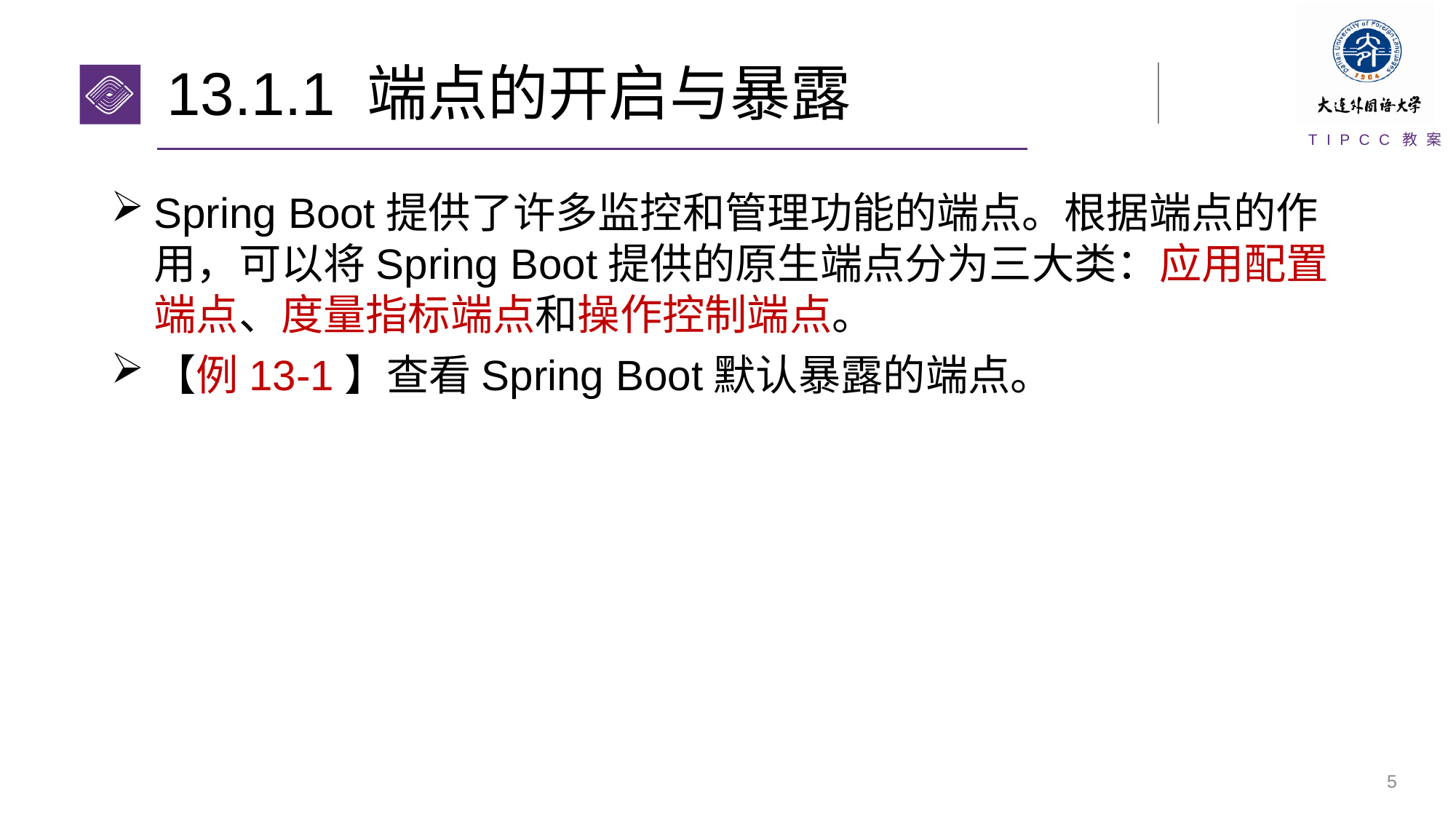

# 13.1.1 端点的开启与暴露
Spring Boot提供了许多监控和管理功能的端点。根据端点的作用，可以将Spring Boot提供的原生端点分为三大类：应用配置端点、度量指标端点和操作控制端点。
【例13-1】查看Spring Boot默认暴露的端点。
5